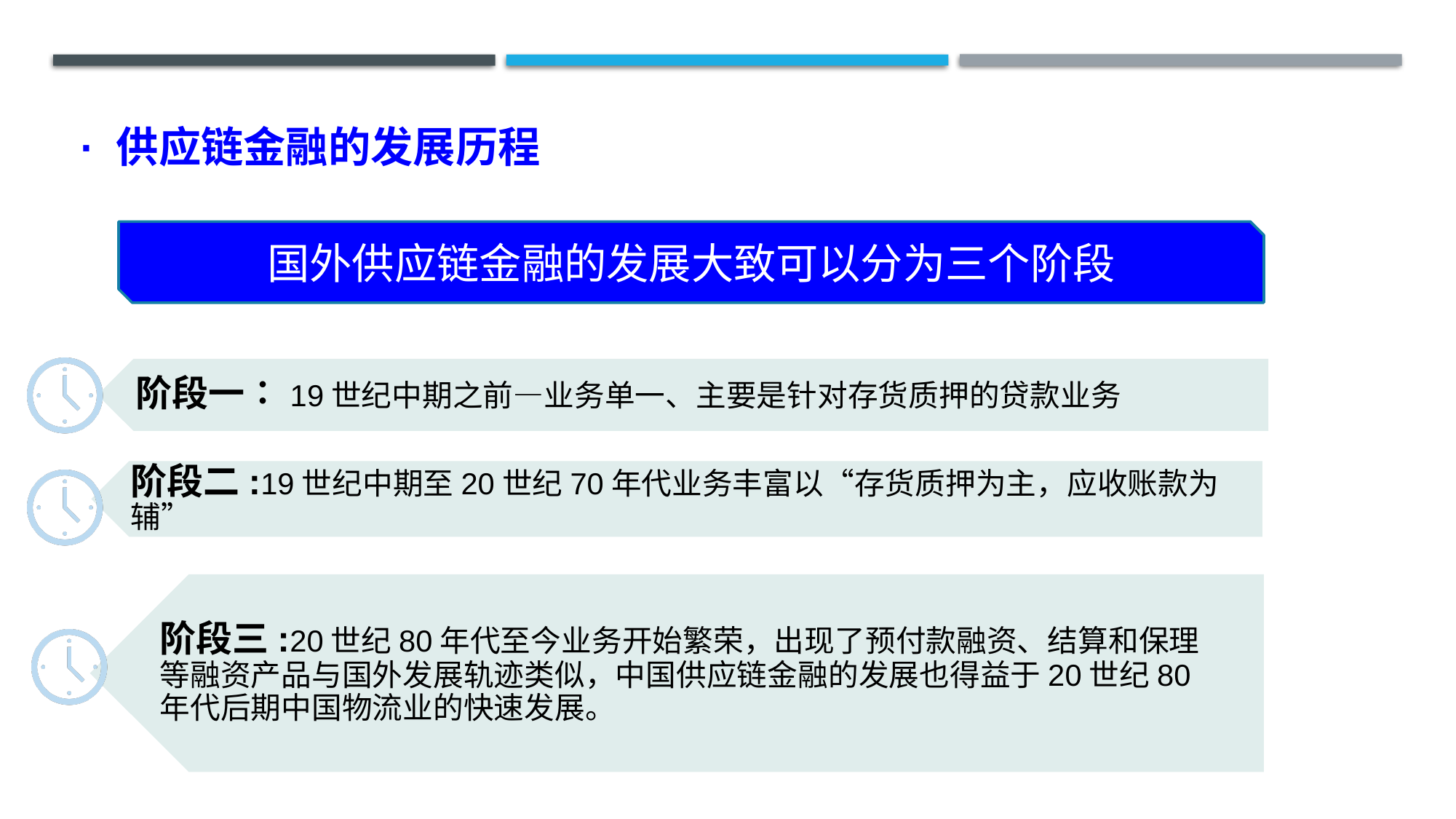

# · 供应链金融的发展历程
国外供应链金融的发展大致可以分为三个阶段
阶段一∶19世纪中期之前―业务单一、主要是针对存货质押的贷款业务
阶段二:19世纪中期至20世纪70年代业务丰富以“存货质押为主，应收账款为辅”
阶段三:20世纪80年代至今业务开始繁荣，出现了预付款融资、结算和保理等融资产品与国外发展轨迹类似，中国供应链金融的发展也得益于20世纪80年代后期中国物流业的快速发展。